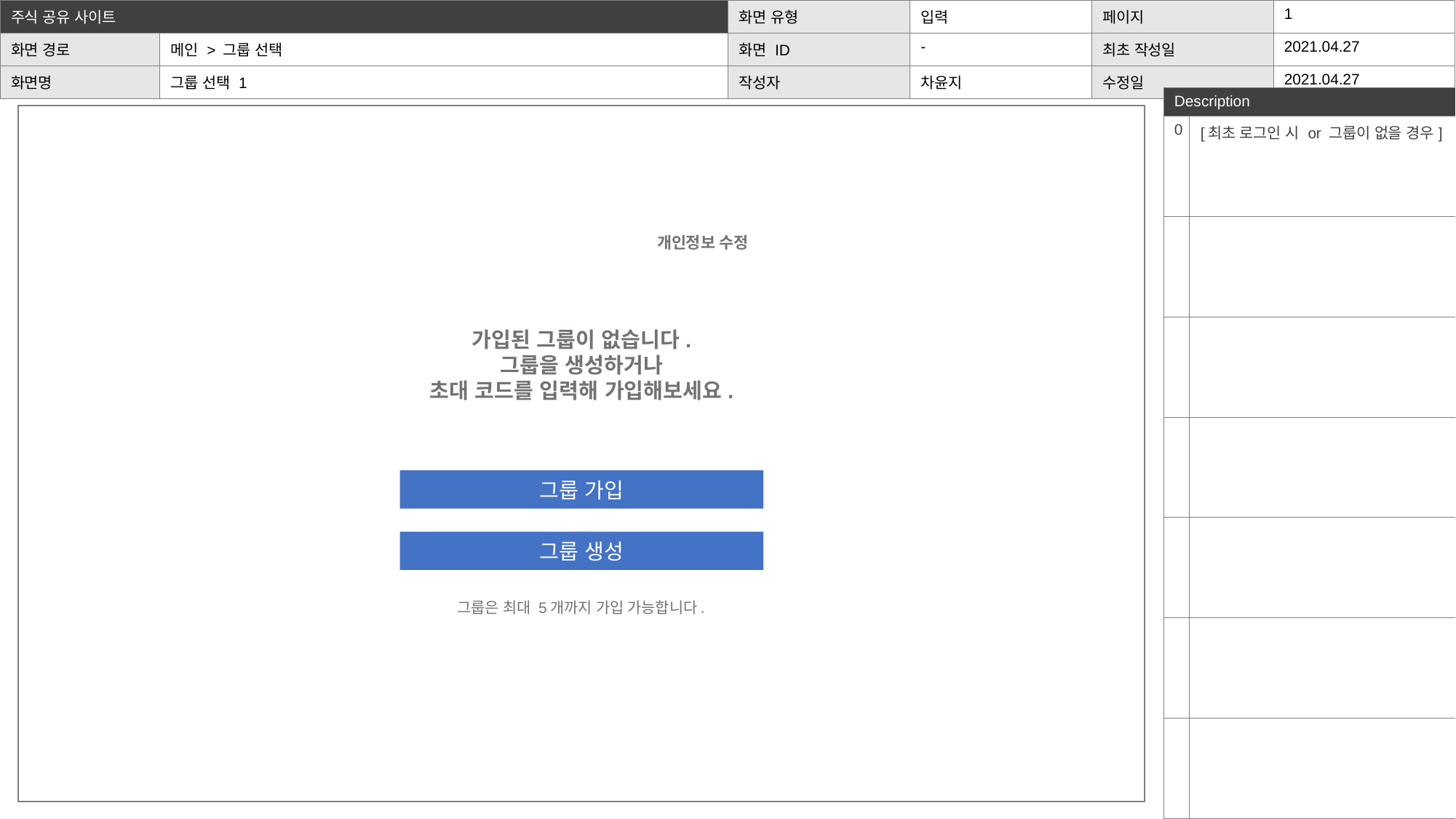

| 주식 공유 사이트 |  | 화면 유형 | 입력 | 페이지 | 1 |
| --- | --- | --- | --- | --- | --- |
| 화면 경로 | 메인 > 그룹 선택 | 화면 ID | - | 최초 작성일 | 2021.04.27 |
| 화면명 | 그룹 선택 1 | 작성자 | 차윤지 | 수정일 | 2021.04.27 |
| Description |  |
| --- | --- |
| 0 | [최초 로그인 시 or 그룹이 없을 경우] |
|  |  |
|  |  |
|  |  |
|  |  |
|  |  |
|  |  |

개인정보 수정
가입된 그룹이 없습니다.
그룹을 생성하거나
초대 코드를 입력해 가입해보세요.
그룹 가입
그룹 생성
그룹은 최대 5개까지 가입 가능합니다.